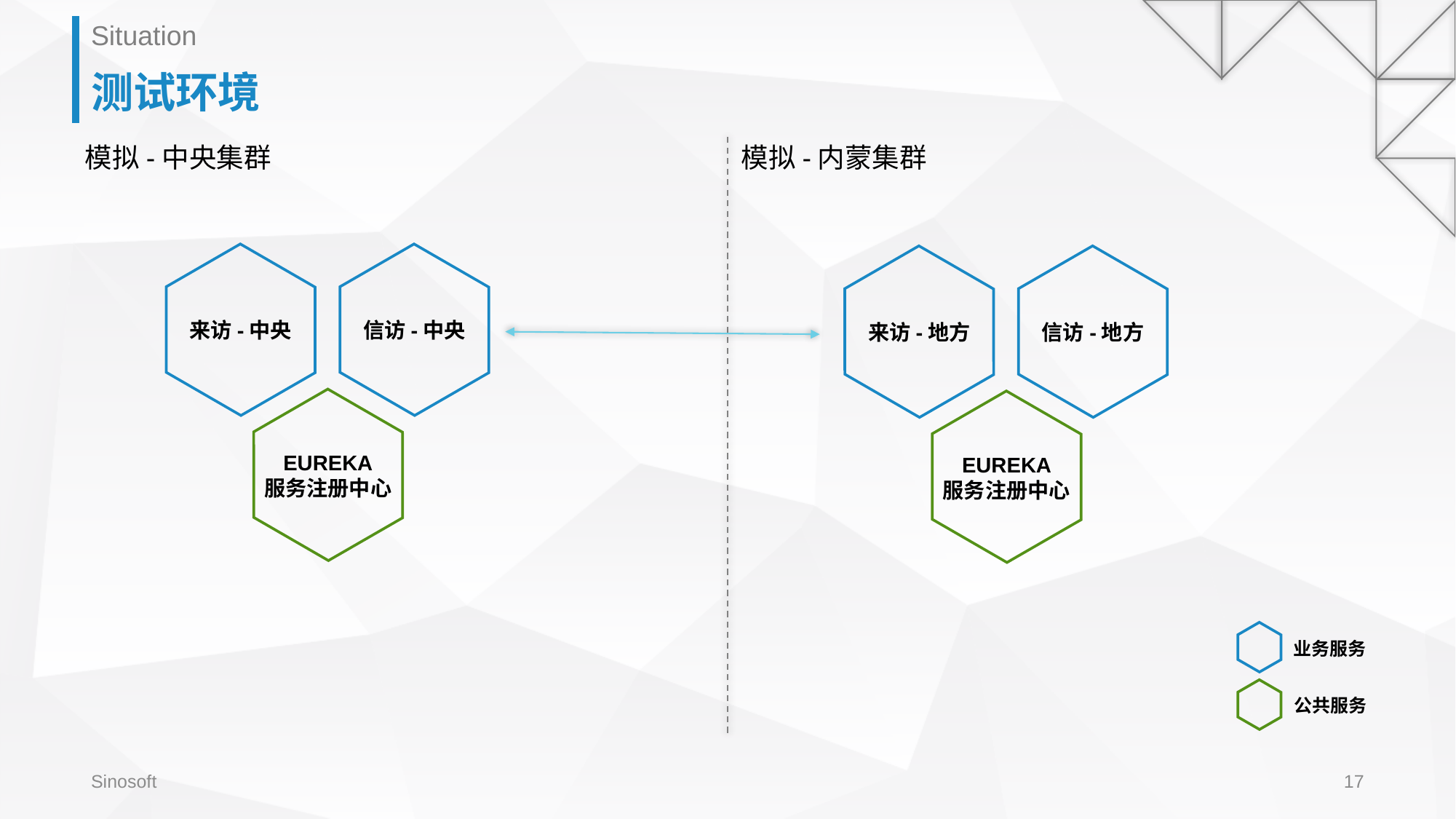

Situation
# 测试环境
模拟-中央集群
模拟-内蒙集群

来访-中央

信访-中央

来访-地方

信访-地方

EUREKA
服务注册中心

EUREKA
服务注册中心

业务服务

公共服务
Sinosoft
17